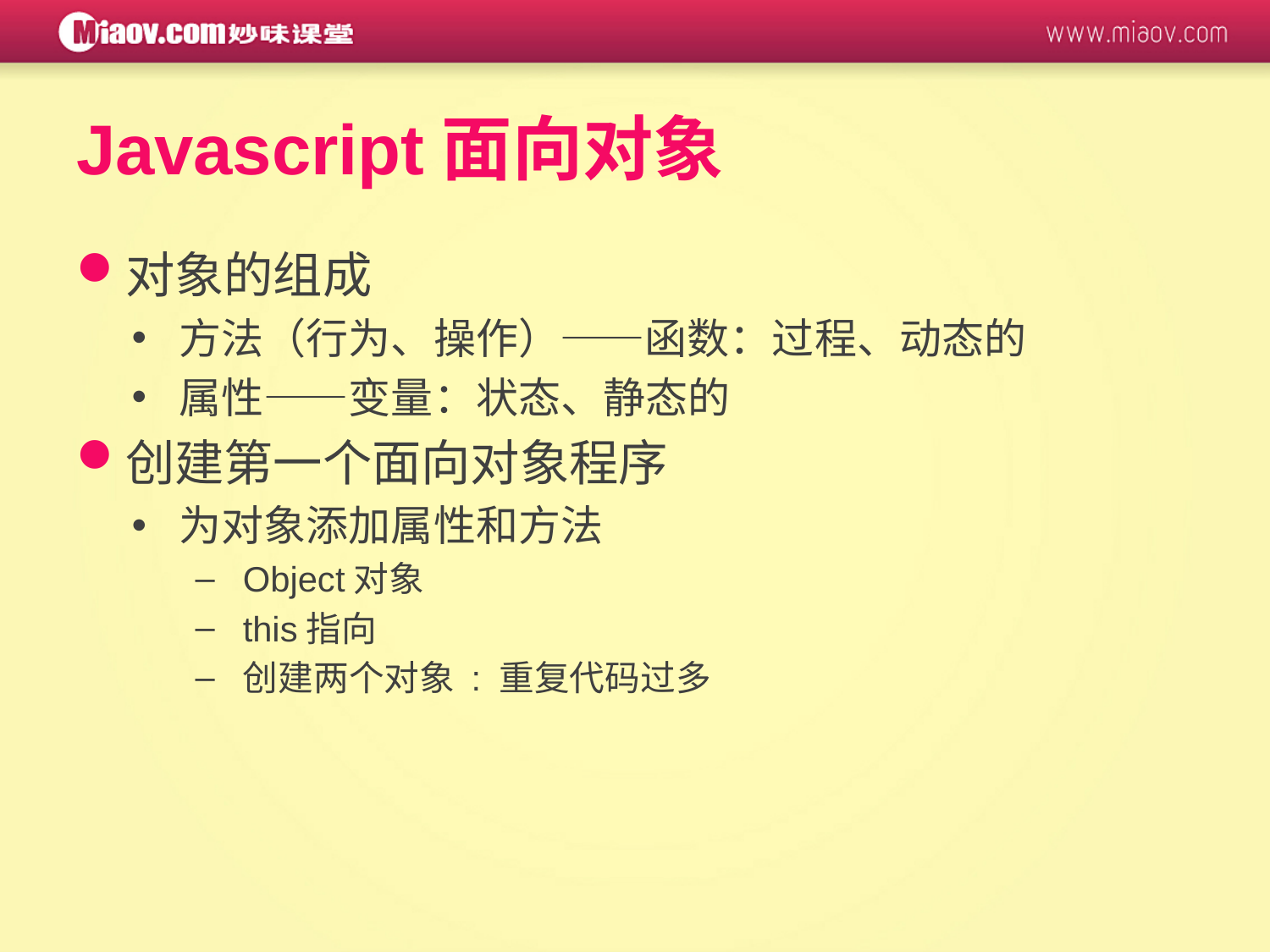

# Javascript面向对象
对象的组成
方法（行为、操作）——函数：过程、动态的
属性——变量：状态、静态的
创建第一个面向对象程序
为对象添加属性和方法
Object对象
this指向
创建两个对象 : 重复代码过多